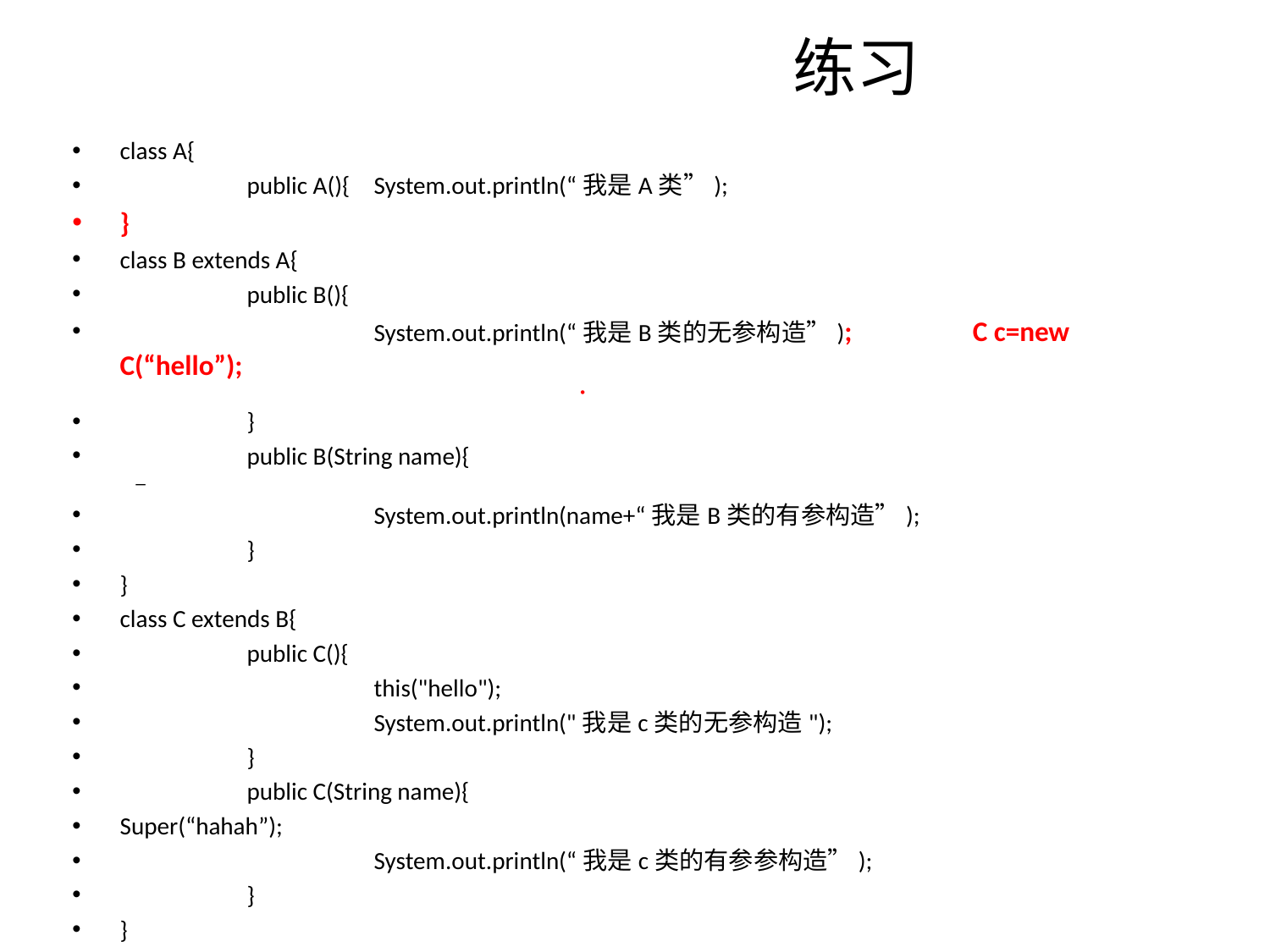

# 练习
class A{
	public A(){	System.out.println(“我是A类”);
}
class B extends A{
	public B(){
		System.out.println(“我是B类的无参构造”);                   C c=new C(“hello”);

	}
	public B(String name){

		System.out.println(name+“我是B类的有参构造”);
	}
}
class C extends B{
	public C(){
		this("hello");
		System.out.println("我是c类的无参构造");
	}
	public C(String name){
Super(“hahah”);
		System.out.println(“我是c类的有参参构造”);
	}
}